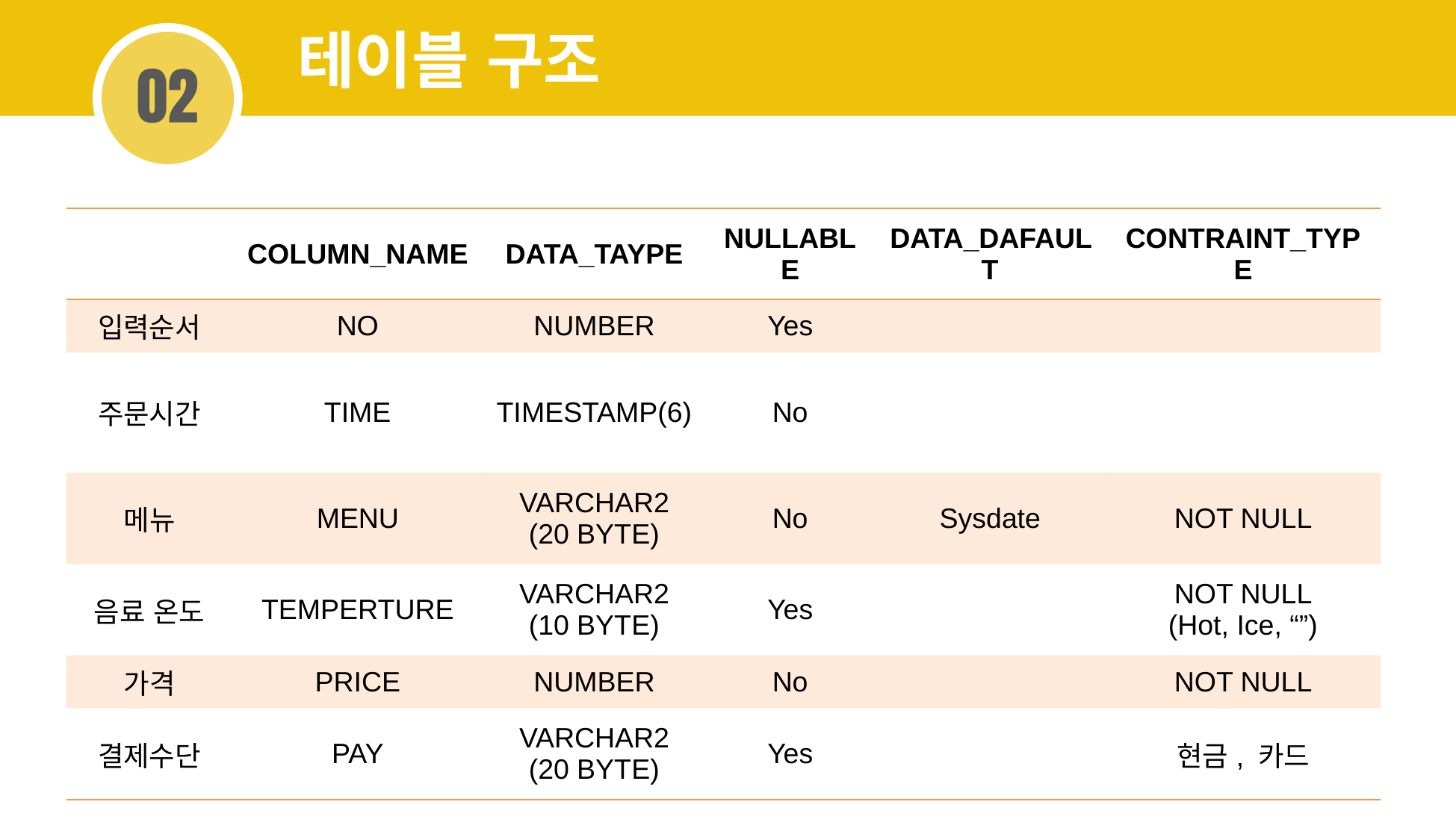

테이블 구조

02
|  | COLUMN\_NAME | DATA\_TAYPE | NULLABLE | DATA\_DAFAULT | CONTRAINT\_TYPE |
| --- | --- | --- | --- | --- | --- |
| 입력순서 | NO | NUMBER | Yes |  |  |
| 주문시간 | TIME | TIMESTAMP(6) | No |  |  |
| 메뉴 | MENU | VARCHAR2 (20 BYTE) | No | Sysdate | NOT NULL |
| 음료 온도 | TEMPERTURE | VARCHAR2 (10 BYTE) | Yes |  | NOT NULL (Hot, Ice, “”) |
| 가격 | PRICE | NUMBER | No |  | NOT NULL |
| 결제수단 | PAY | VARCHAR2 (20 BYTE) | Yes |  | 현금, 카드 |